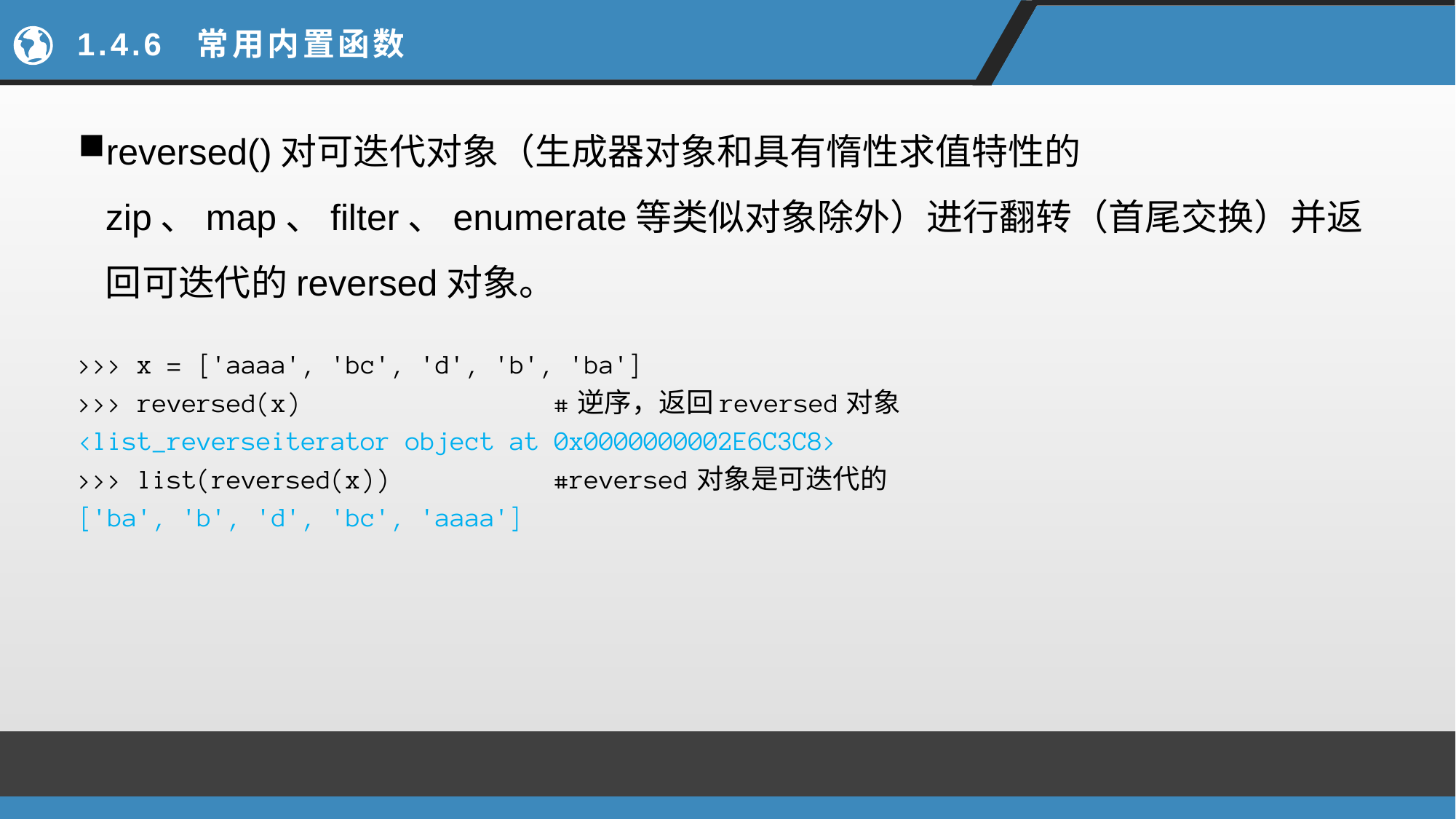

# 1.4.6  常用内置函数

reversed()对可迭代对象（生成器对象和具有惰性求值特性的zip、map、filter、enumerate等类似对象除外）进行翻转（首尾交换）并返回可迭代的reversed对象。

>>> x = ['aaaa', 'bc', 'd', 'b', 'ba']
>>> reversed(x)                 #逆序，返回reversed对象
<list_reverseiterator object at 0x0000000002E6C3C8>
>>> list(reversed(x))           #reversed对象是可迭代的
['ba', 'b', 'd', 'bc', 'aaaa']